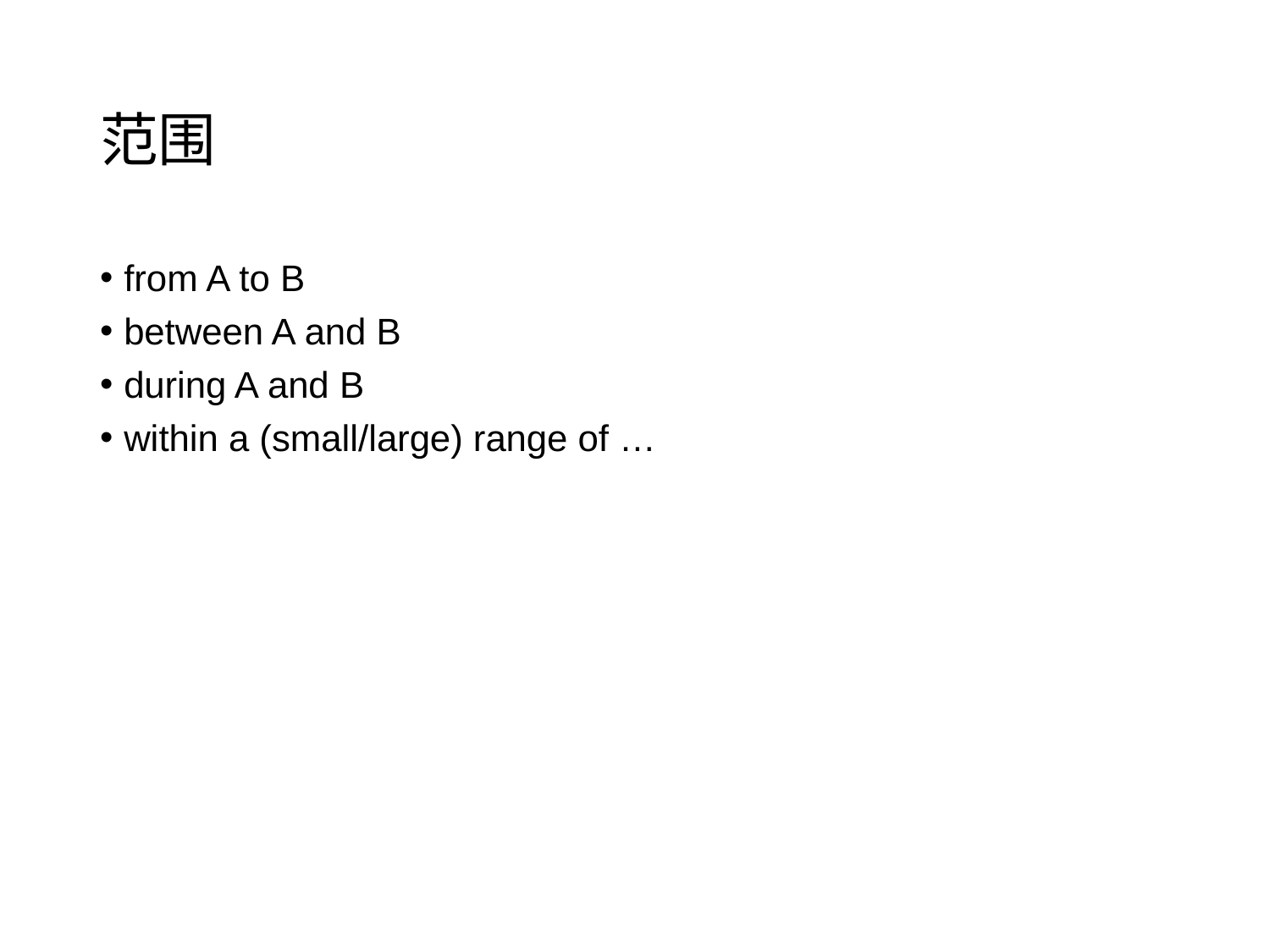

# 范围
from A to B
between A and B
during A and B
within a (small/large) range of …